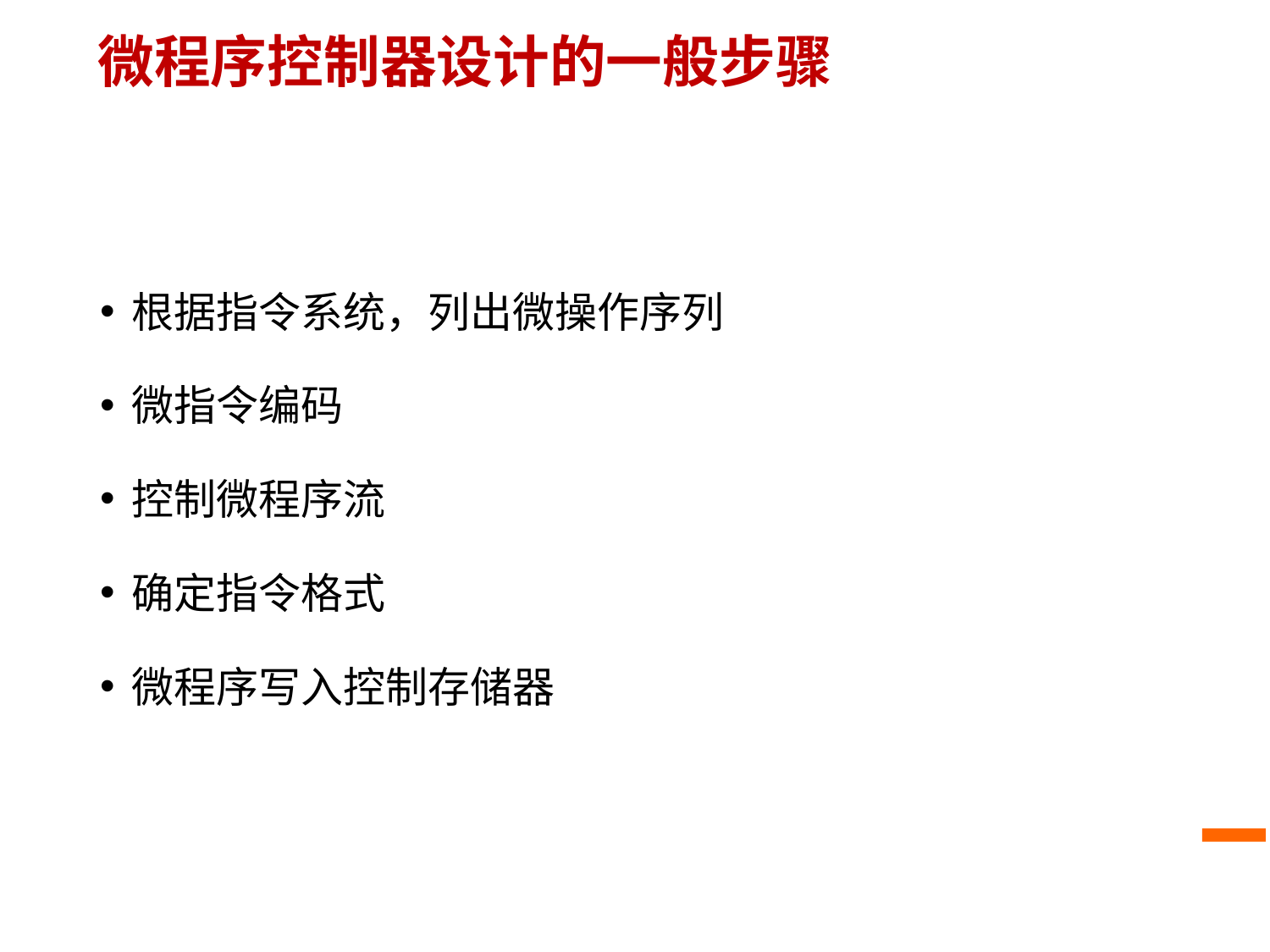

# 微程序控制器设计的一般步骤
根据指令系统，列出微操作序列
微指令编码
控制微程序流
确定指令格式
微程序写入控制存储器